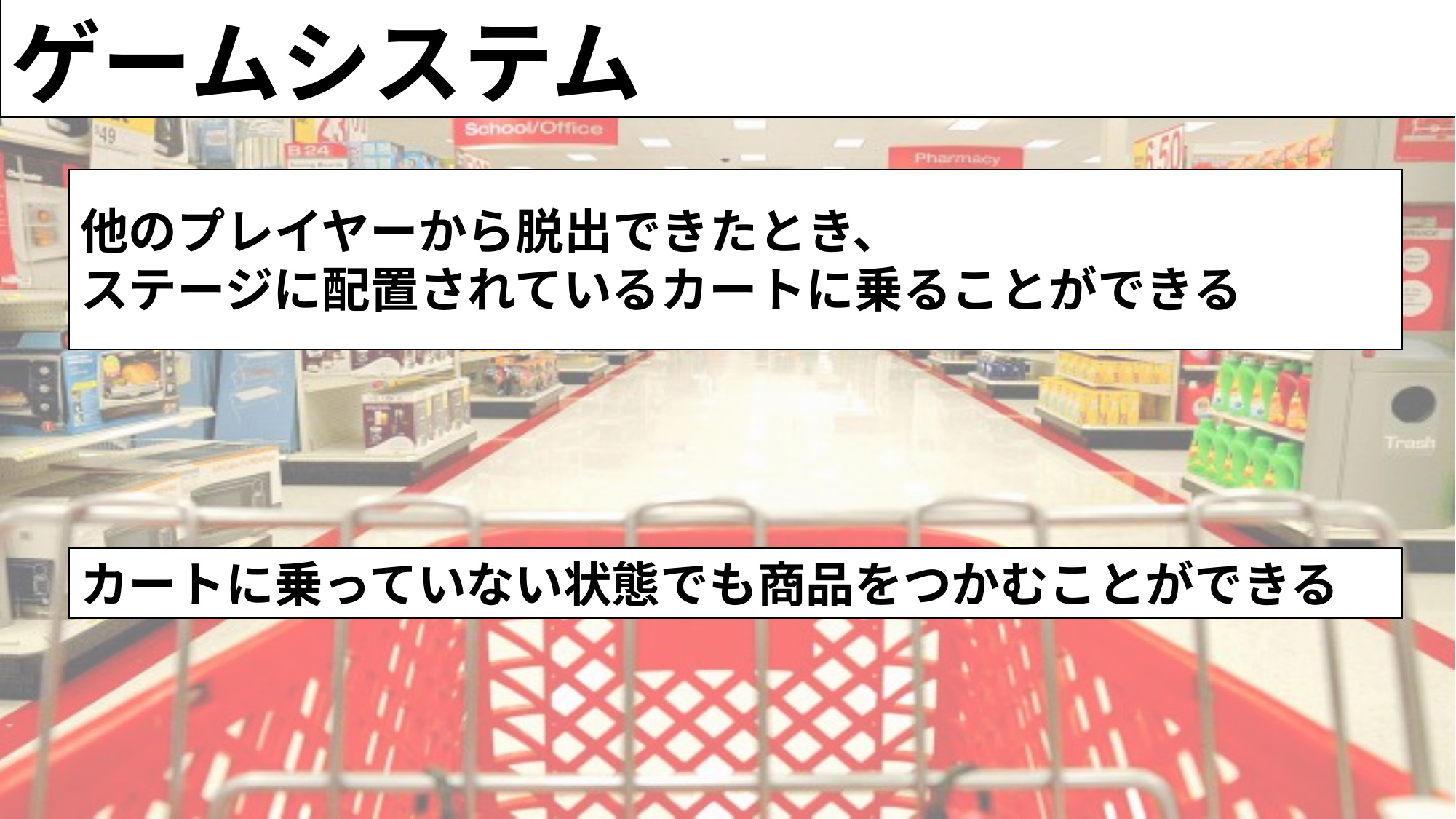

ゲームシステム

他のプレイヤーから脱出できたとき、
ステージに配置されているカートに乗ることができる
カートに乗っていない状態でも商品をつかむことができる